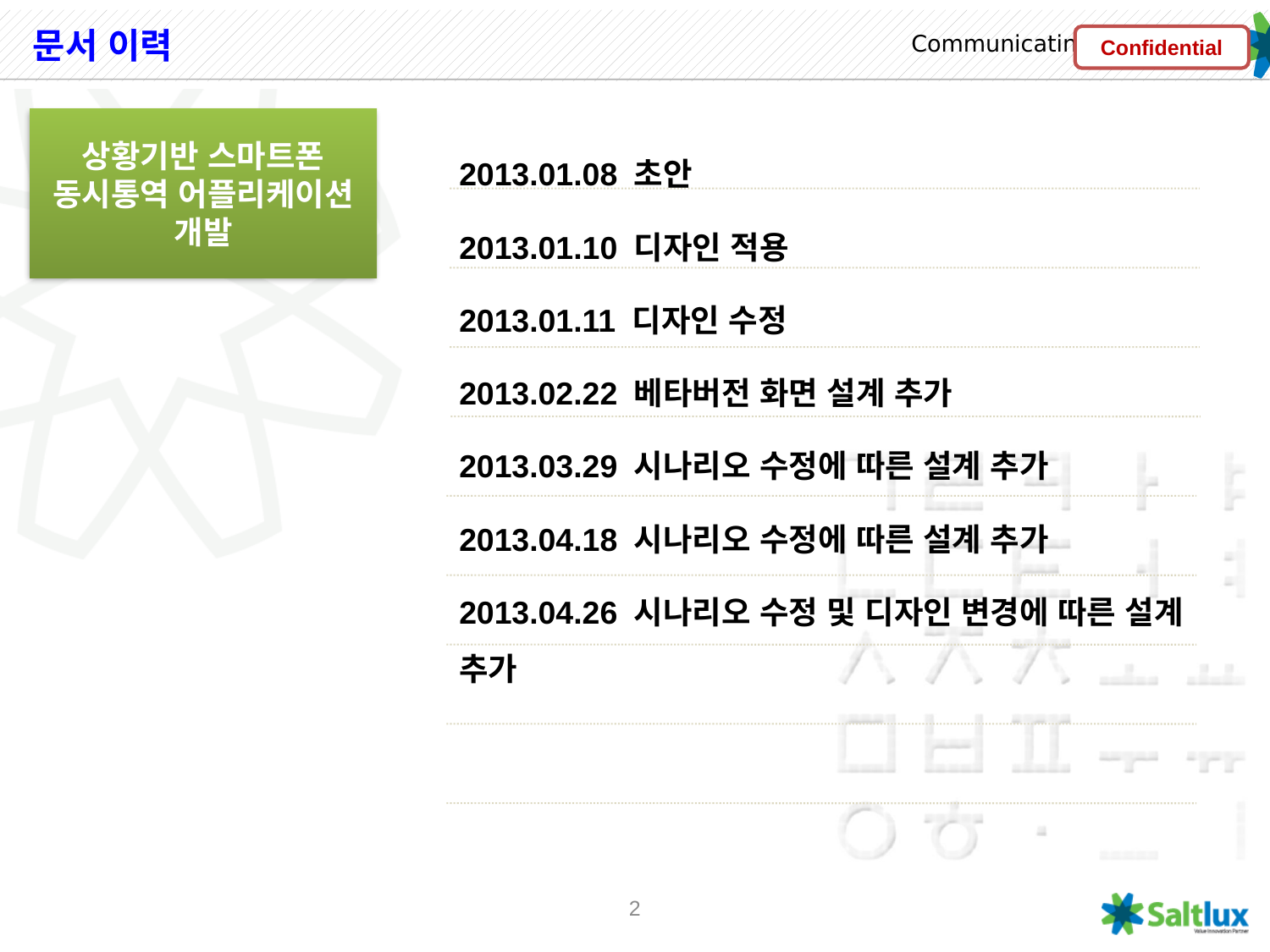

# 문서 이력
Confidential
상황기반 스마트폰
동시통역 어플리케이션 개발
2013.01.08 초안
2013.01.10 디자인 적용
2013.01.11 디자인 수정
2013.02.22 베타버전 화면 설계 추가
2013.03.29 시나리오 수정에 따른 설계 추가
2013.04.18 시나리오 수정에 따른 설계 추가
2013.04.26 시나리오 수정 및 디자인 변경에 따른 설계 추가

2